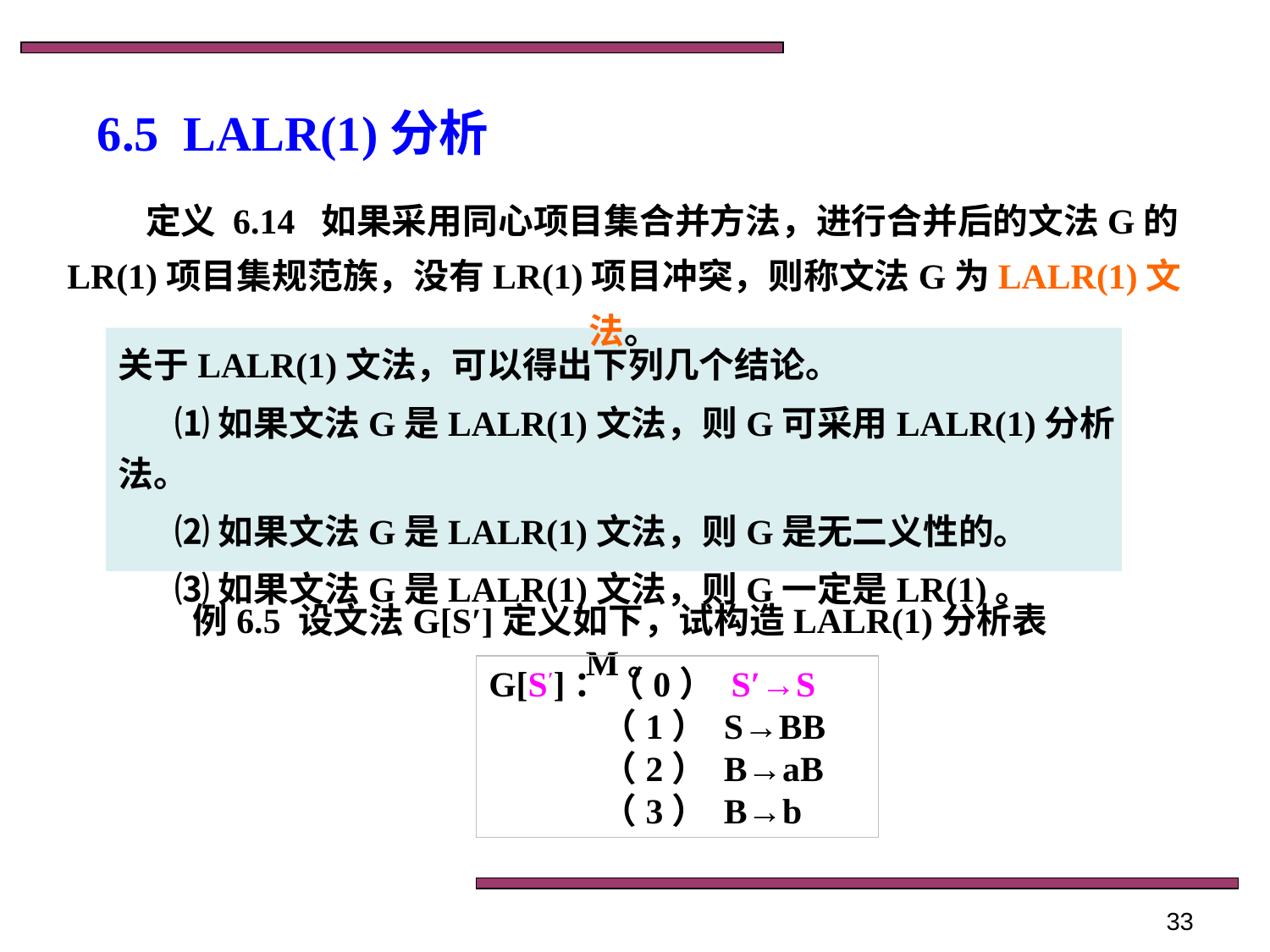

# 6.5  LALR(1)分析
定义 6.14  如果采用同心项目集合并方法，进行合并后的文法G的LR(1)项目集规范族，没有LR(1)项目冲突，则称文法G为LALR(1)文法。

关于LALR(1)文法，可以得出下列几个结论。
       ⑴如果文法G是LALR(1)文法，则G可采用LALR(1)分析法。
       ⑵如果文法G是LALR(1)文法，则G是无二义性的。
       ⑶如果文法G是LALR(1)文法，则G一定是LR(1)。
例6.5 设文法G[S′]定义如下，试构造LALR(1)分析表M。
G[S′]：（0） S′→S
             （1） S→BB
             （2） B→aB
             （3） B→b
33